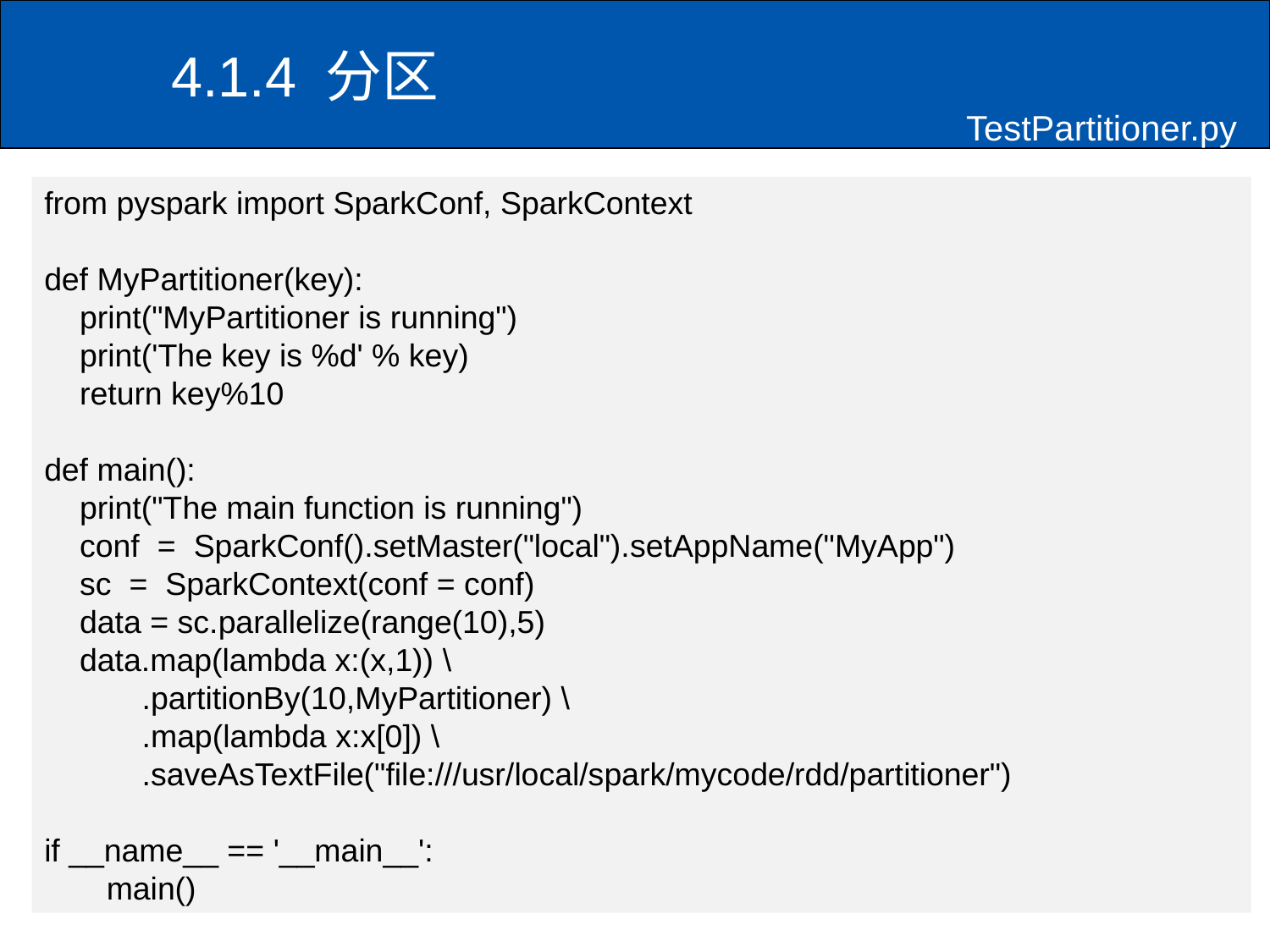

# 4.1.4 分区
TestPartitioner.py
from pyspark import SparkConf, SparkContext

def MyPartitioner(key):
    print("MyPartitioner is running")
    print('The key is %d' % key)
    return key%10

def main():
    print("The main function is running")
    conf  =  SparkConf().setMaster("local").setAppName("MyApp")
    sc  =  SparkContext(conf = conf)
    data = sc.parallelize(range(10),5)
    data.map(lambda x:(x,1)) \
           .partitionBy(10,MyPartitioner) \
           .map(lambda x:x[0]) \
           .saveAsTextFile("file:///usr/local/spark/mycode/rdd/partitioner")

if __name__ == '__main__':
       main()